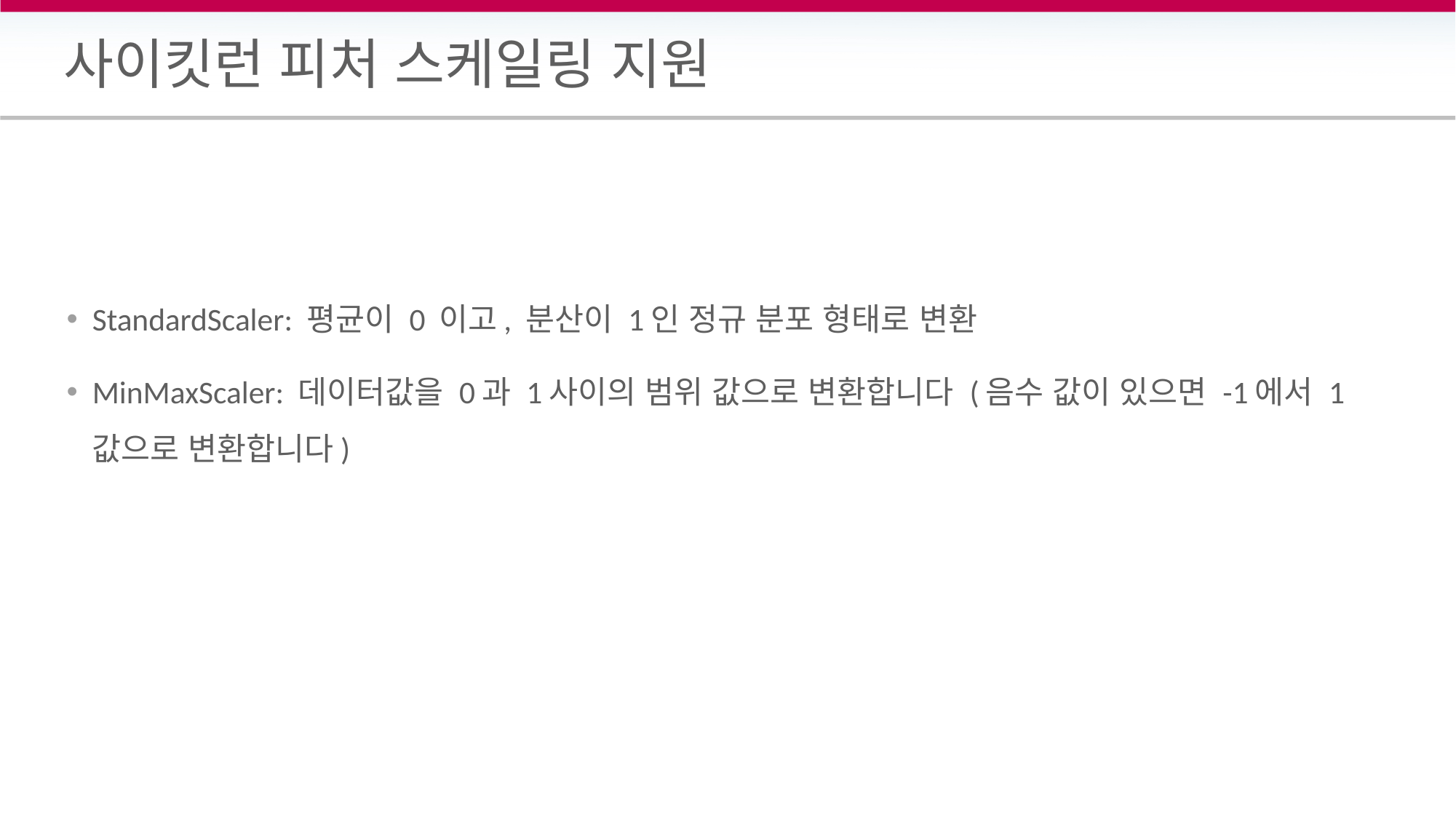

# 사이킷런 피처 스케일링 지원
StandardScaler: 평균이 0 이고, 분산이 1인 정규 분포 형태로 변환
MinMaxScaler: 데이터값을 0과 1사이의 범위 값으로 변환합니다 (음수 값이 있으면 -1에서 1값으로 변환합니다)